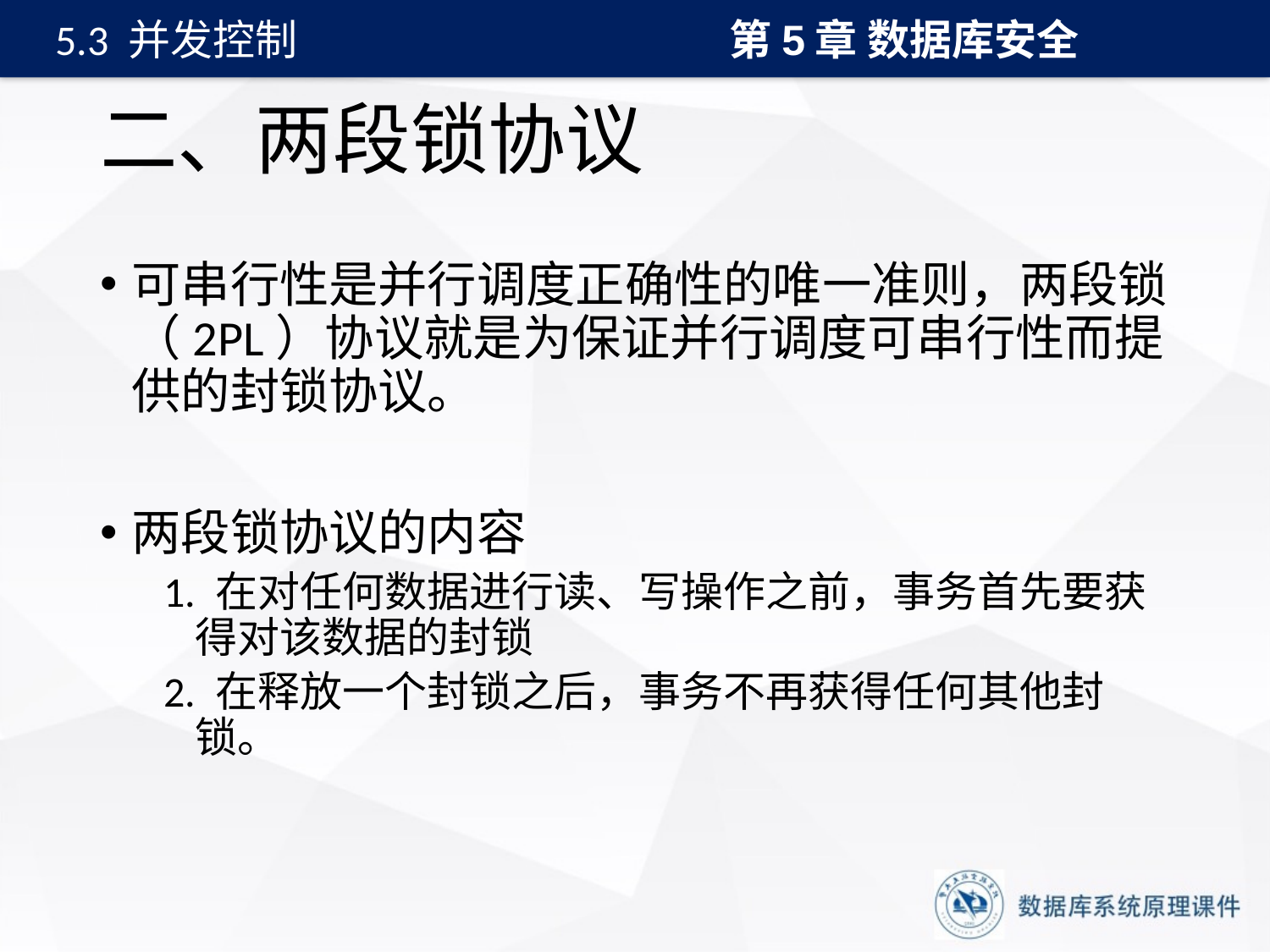

第5章 数据库安全
5.3 并发控制
# 二、两段锁协议
可串行性是并行调度正确性的唯一准则，两段锁（2PL）协议就是为保证并行调度可串行性而提供的封锁协议。

两段锁协议的内容
1. 在对任何数据进行读、写操作之前，事务首先要获得对该数据的封锁
2. 在释放一个封锁之后，事务不再获得任何其他封锁。